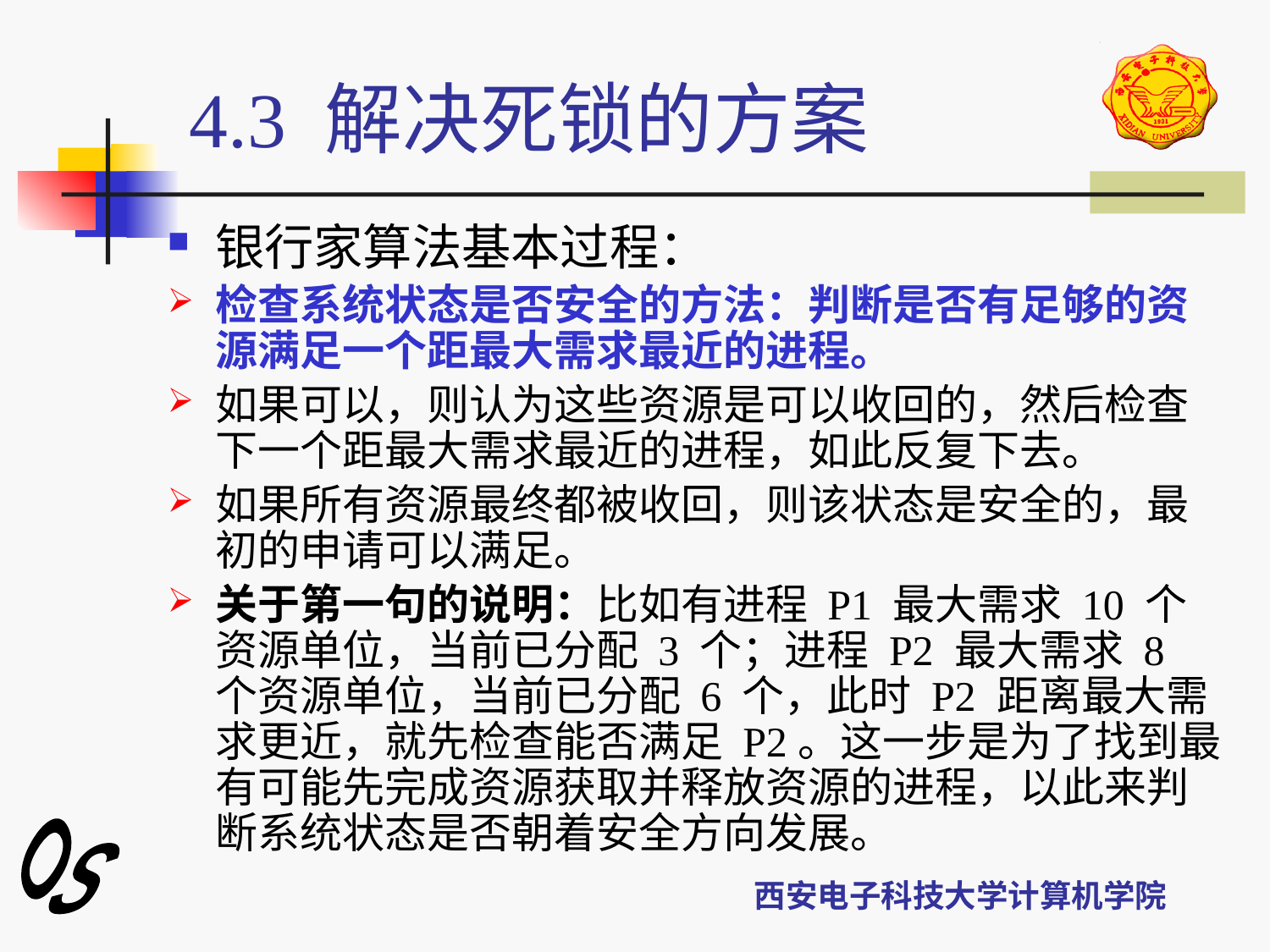

# 4.3 解决死锁的方案
银行家算法基本过程：
检查系统状态是否安全的方法：判断是否有足够的资源满足一个距最大需求最近的进程。
如果可以，则认为这些资源是可以收回的，然后检查下一个距最大需求最近的进程，如此反复下去。
如果所有资源最终都被收回，则该状态是安全的，最初的申请可以满足。
关于第一句的说明：比如有进程 P1 最大需求 10 个资源单位，当前已分配 3 个；进程 P2 最大需求 8 个资源单位，当前已分配 6 个，此时 P2 距离最大需求更近，就先检查能否满足 P2。这一步是为了找到最有可能先完成资源获取并释放资源的进程，以此来判断系统状态是否朝着安全方向发展。
17